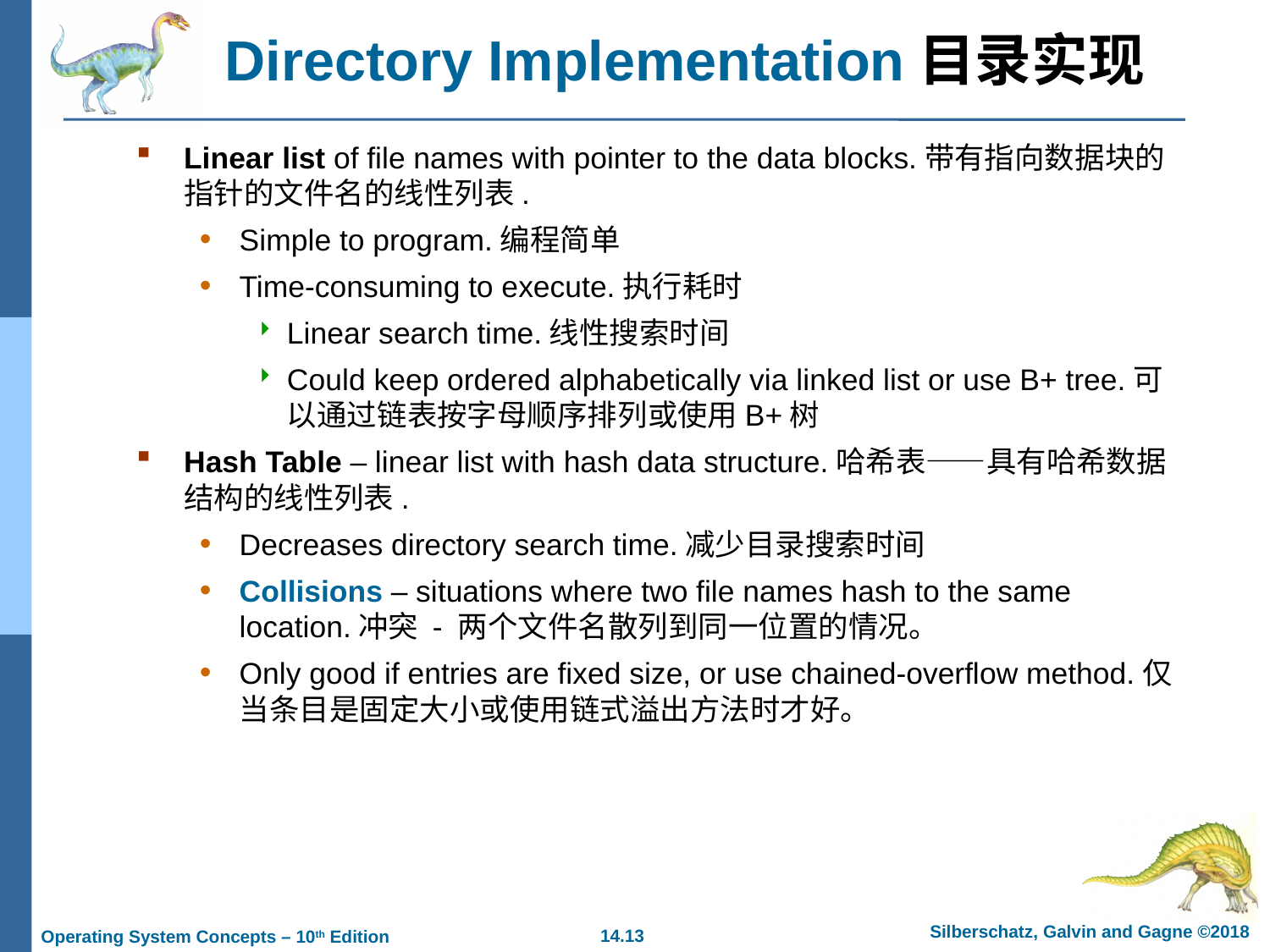

# Directory Implementation目录实现
Linear list of file names with pointer to the data blocks.带有指向数据块的指针的文件名的线性列表.
Simple to program.编程简单
Time-consuming to execute.执行耗时
Linear search time.线性搜索时间
Could keep ordered alphabetically via linked list or use B+ tree.可以通过链表按字母顺序排列或使用B+树
Hash Table – linear list with hash data structure.哈希表——具有哈希数据结构的线性列表.
Decreases directory search time.减少目录搜索时间
Collisions – situations where two file names hash to the same location.冲突 - 两个文件名散列到同一位置的情况。
Only good if entries are fixed size, or use chained-overflow method.仅当条目是固定大小或使用链式溢出方法时才好。